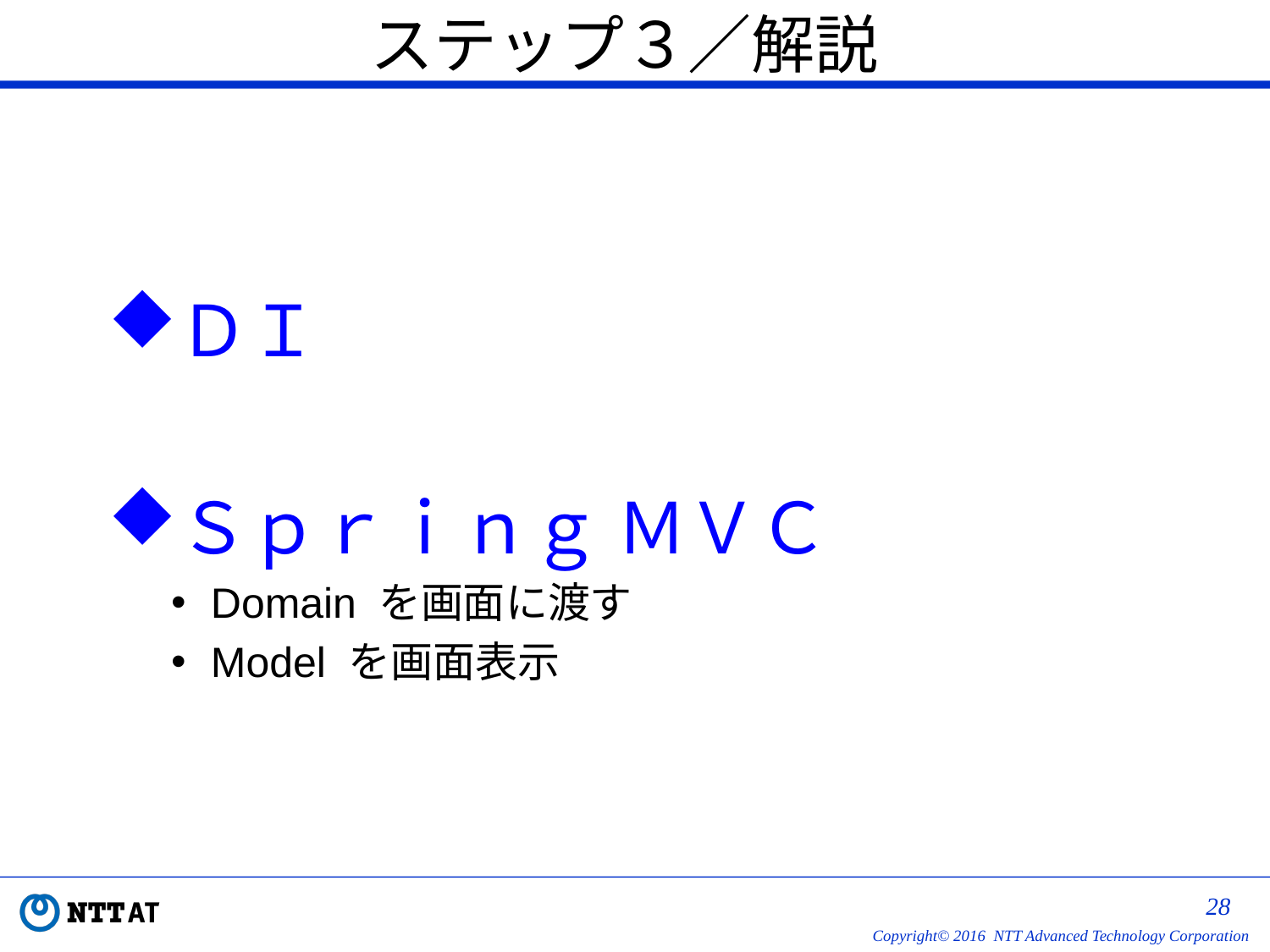

# ステップ３／解説
ＤＩ

Ｓｐｒｉｎｇ ＭＶＣ
Domain を画面に渡す
Model を画面表示
28